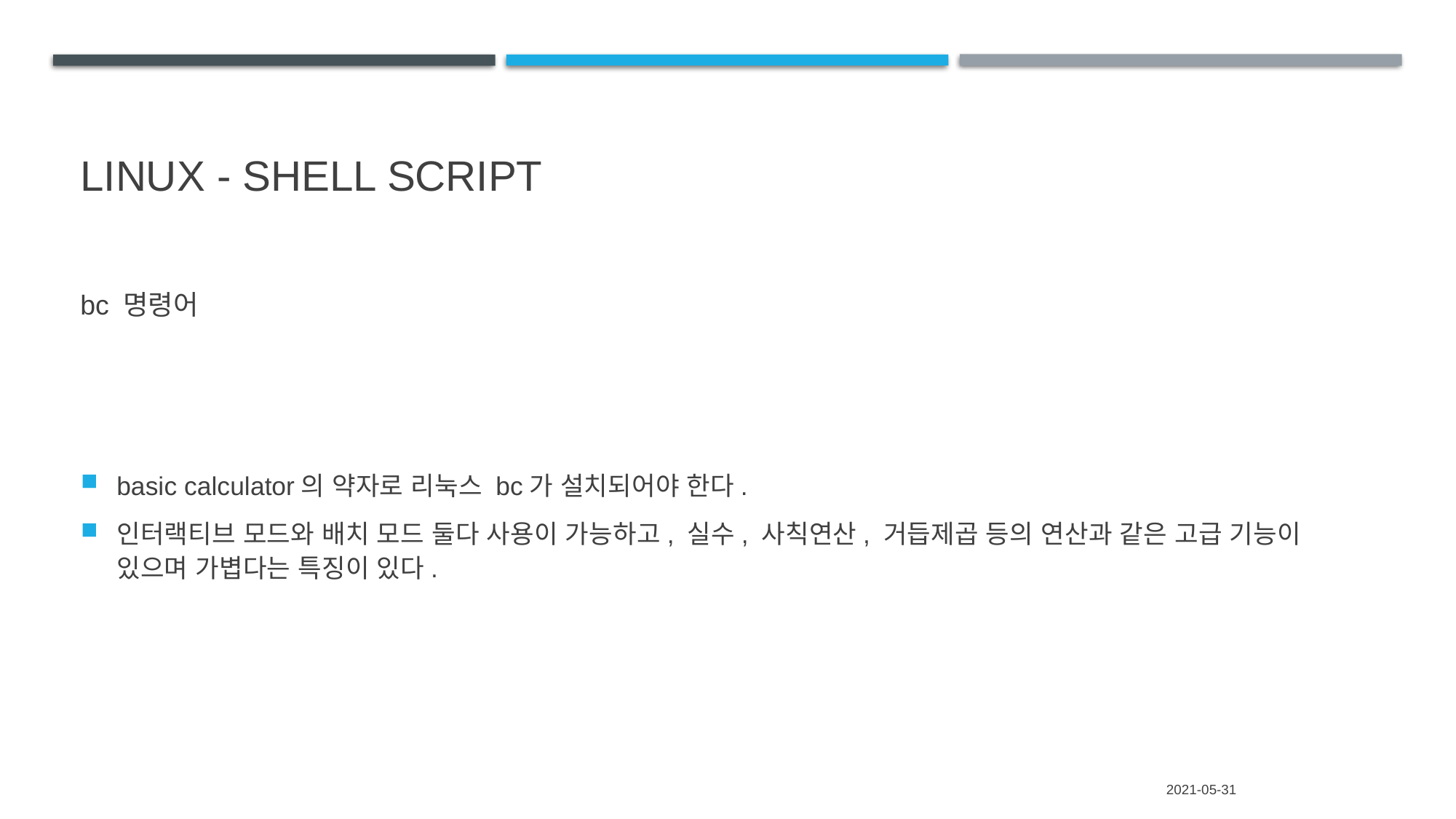

# Linux - shell script
bc 명령어
basic calculator의 약자로 리눅스 bc가 설치되어야 한다.
인터랙티브 모드와 배치 모드 둘다 사용이 가능하고, 실수, 사칙연산, 거듭제곱 등의 연산과 같은 고급 기능이 있으며 가볍다는 특징이 있다.
2021-05-31